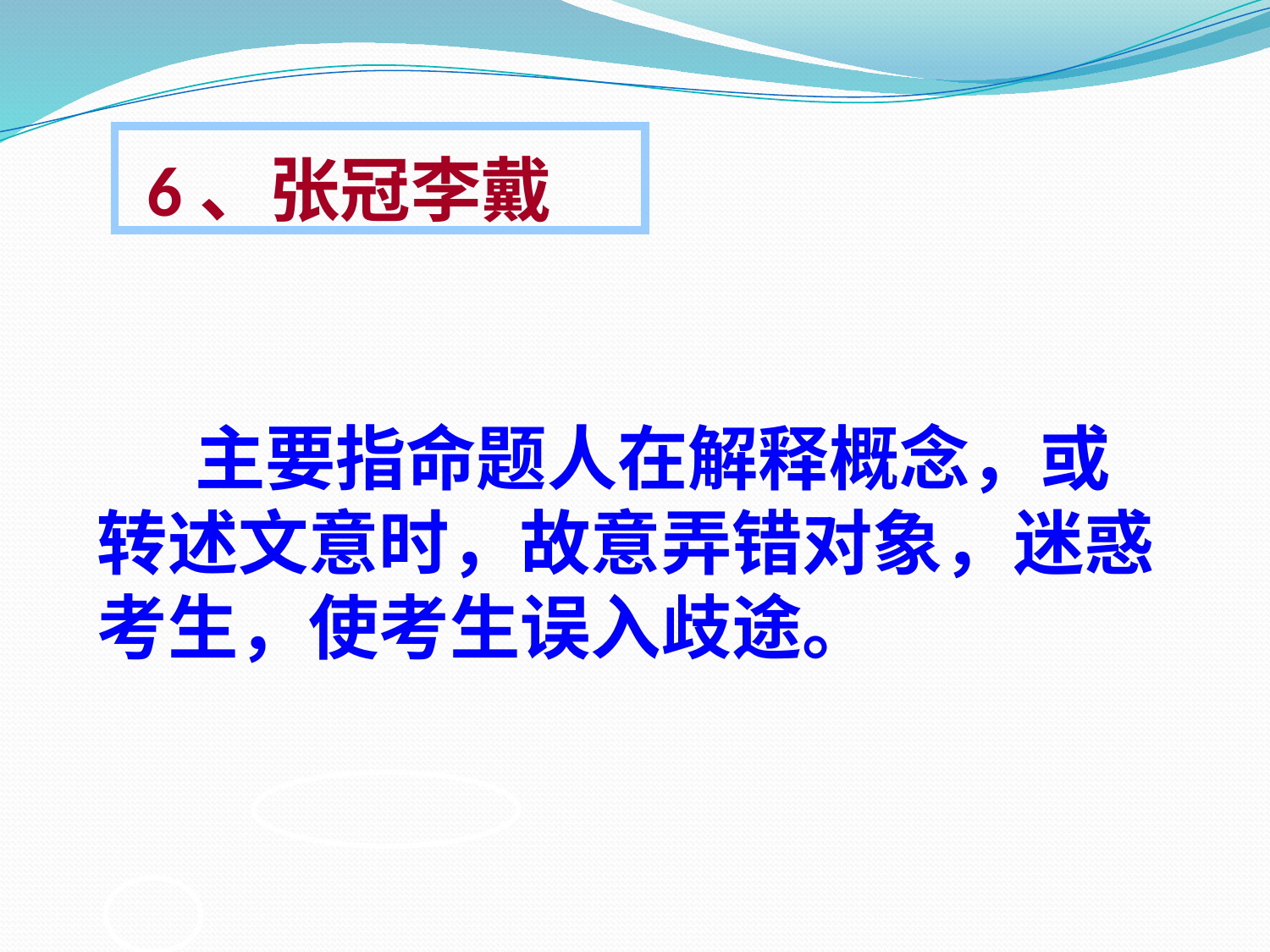

# 6、张冠李戴
     主要指命题人在解释概念，或转述文意时，故意弄错对象，迷惑考生，使考生误入歧途。